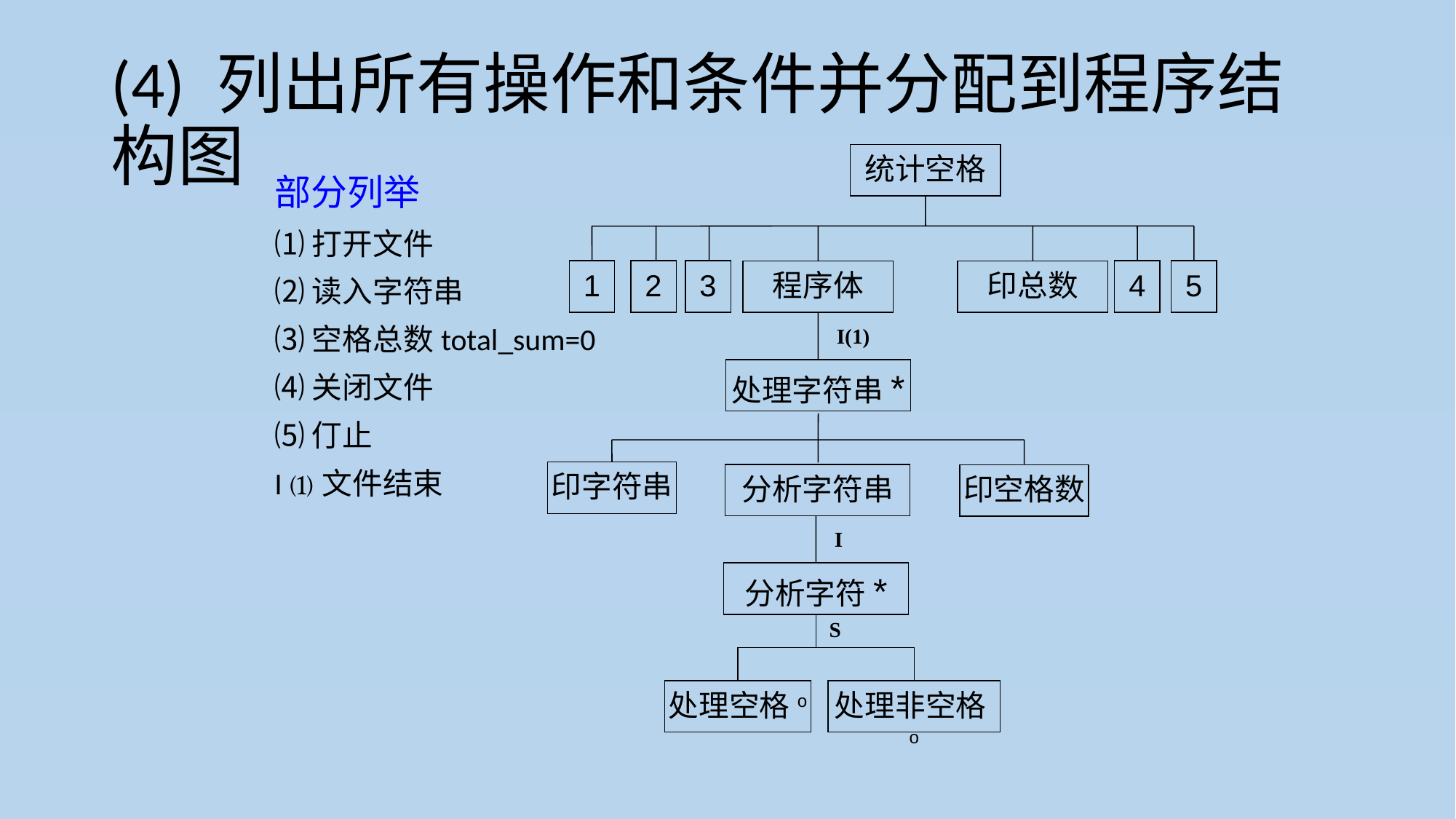

# (4) 列出所有操作和条件并分配到程序结构图
统计空格

4

5

1
2
3
程序体
印总数

I(1)
处理字符串*

印字符串
印空格数
分析字符串

I
分析字符*
S
处理空格o
处理非空格o
部分列举
⑴打开文件
⑵读入字符串
⑶空格总数total_sum=0
⑷关闭文件
⑸仃止
I ⑴文件结束